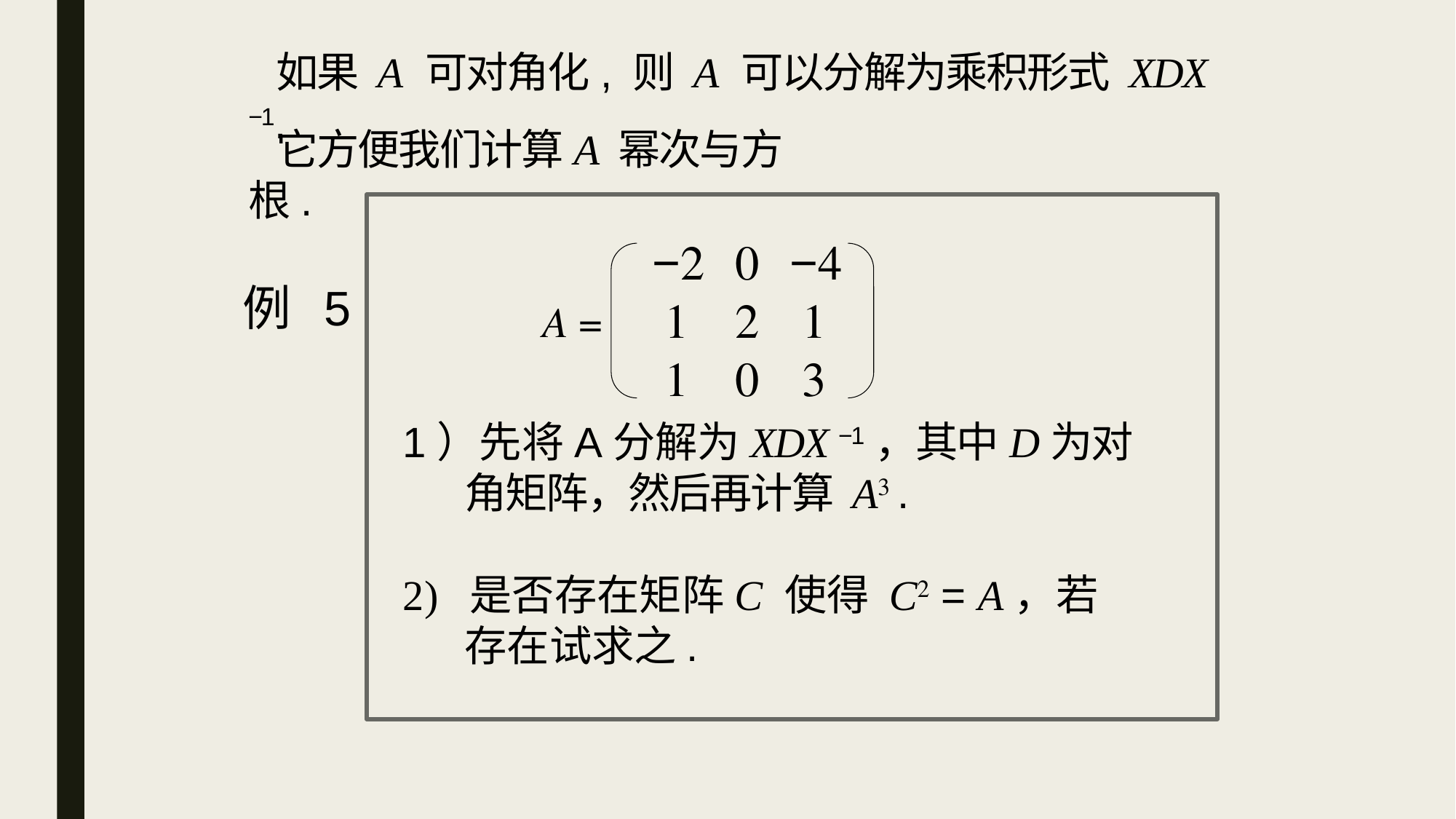

如果 A 可对角化, 则 A 可以分解为乘积形式 XDX −1.
  它方便我们计算A 幂次与方根.

−2
 1
 1
0
2
0
−4
 1
 3

A =
例  5
1）先将A分解为XDX −1，其中D为对角矩阵，然后再计算 A3 .

2)  是否存在矩阵C 使得 C2 = A，若存在试求之.